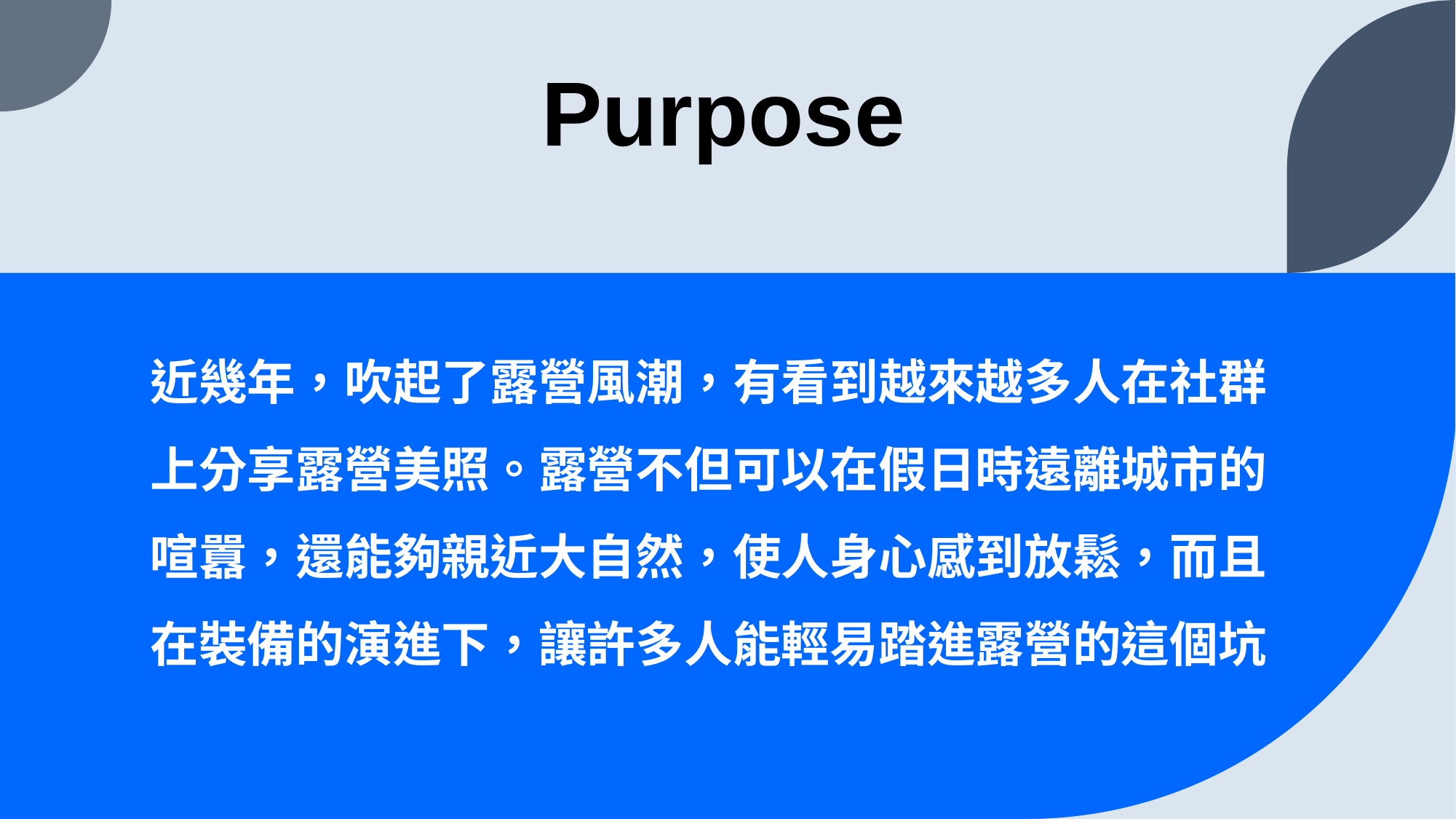

# Purpose
近幾年，吹起了露營風潮，有看到越來越多人在社群上分享露營美照。露營不但可以在假日時遠離城市的喧囂，還能夠親近大自然，使人身心感到放鬆，而且在裝備的演進下，讓許多人能輕易踏進露營的這個坑